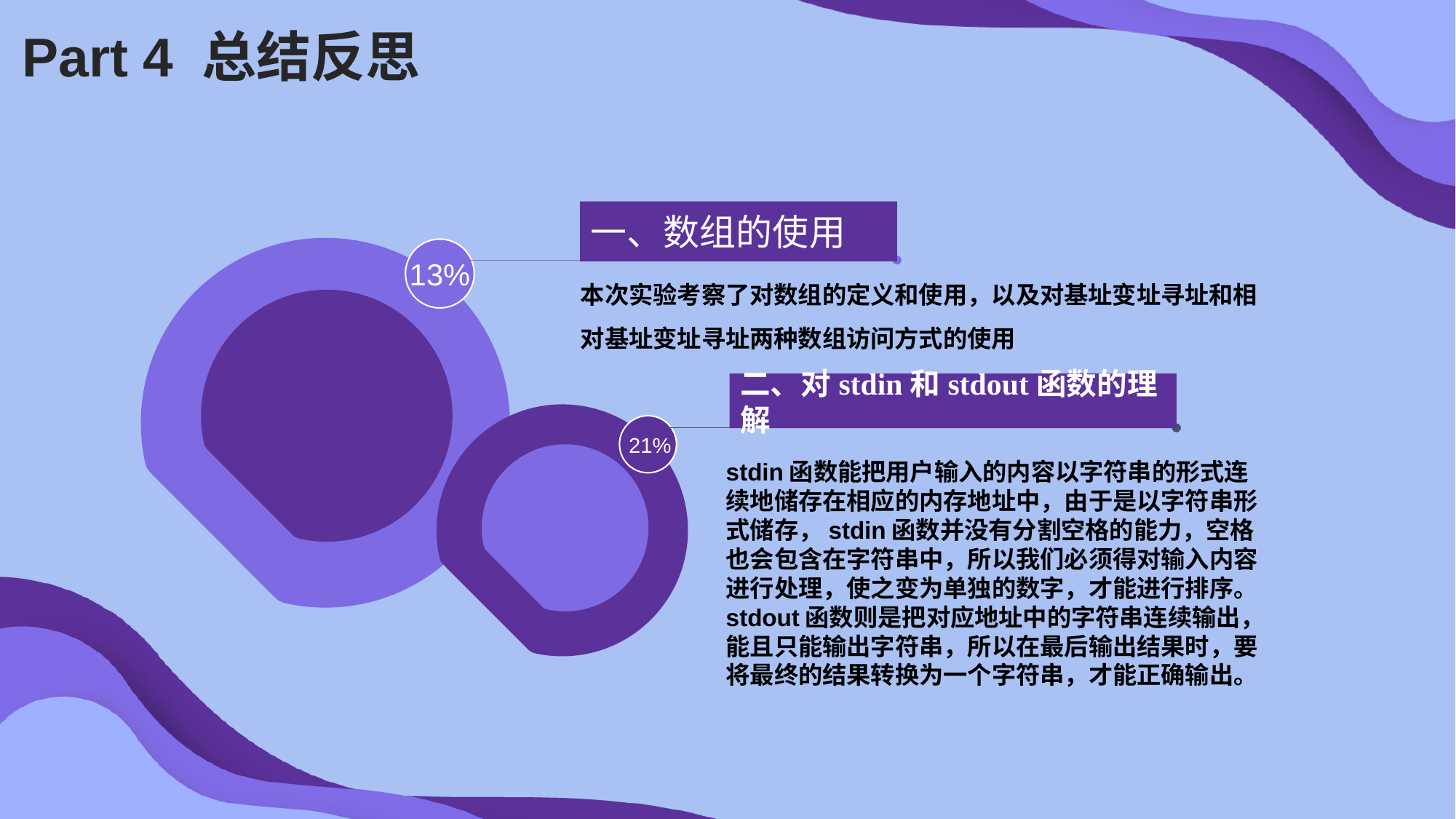

Part 4 总结反思
一、数组的使用

13%
本次实验考察了对数组的定义和使用，以及对基址变址寻址和相对基址变址寻址两种数组访问方式的使用

二、对stdin和stdout函数的理解

21%

stdin函数能把用户输入的内容以字符串的形式连续地储存在相应的内存地址中，由于是以字符串形式储存，stdin函数并没有分割空格的能力，空格也会包含在字符串中，所以我们必须得对输入内容进行处理，使之变为单独的数字，才能进行排序。
stdout函数则是把对应地址中的字符串连续输出，能且只能输出字符串，所以在最后输出结果时，要将最终的结果转换为一个字符串，才能正确输出。